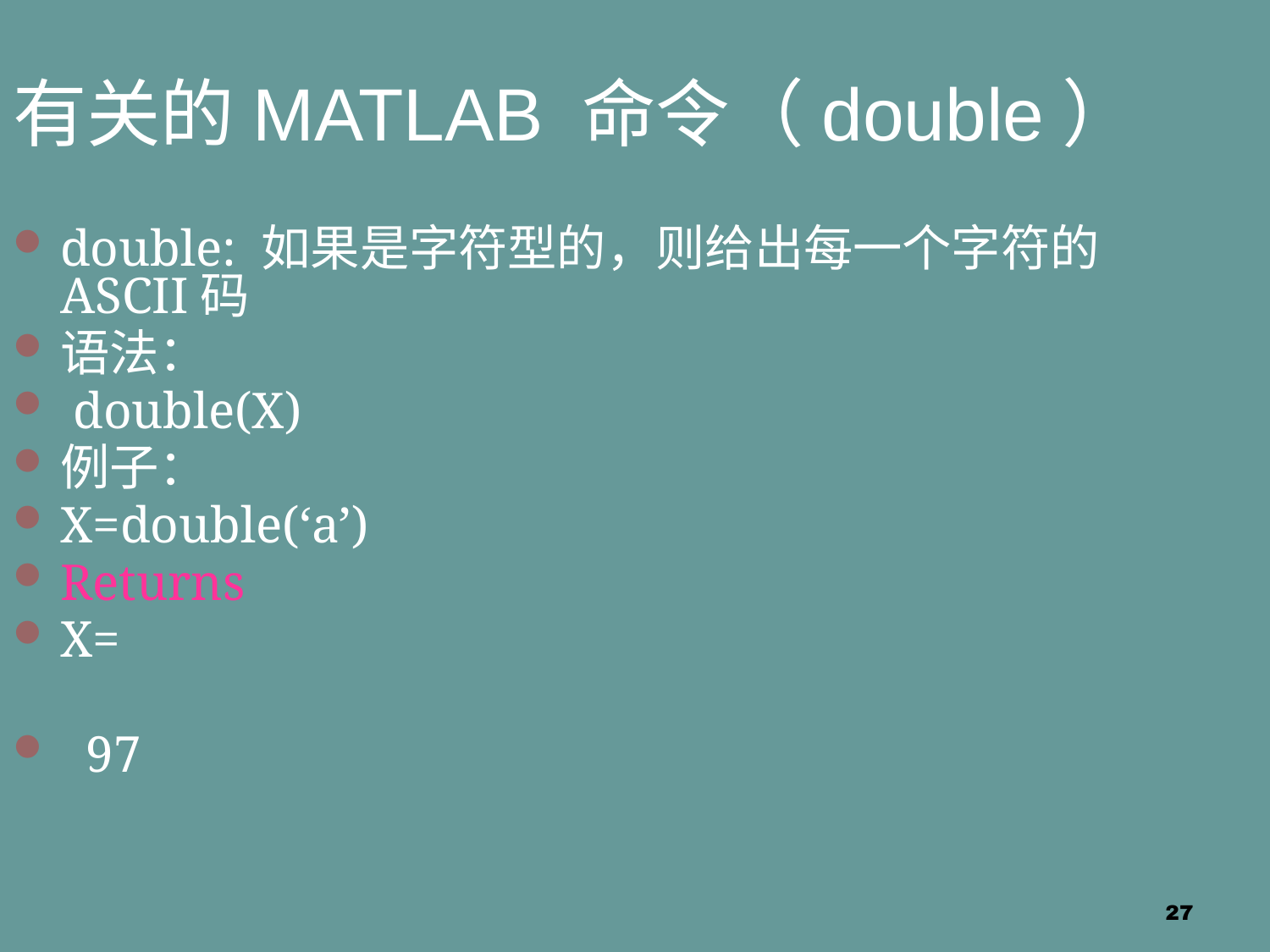

有关的MATLAB 命令（double）
double: 如果是字符型的，则给出每一个字符的ASCII码
语法：
 double(X)
例子：
X=double(‘a’)
Returns
X=

  97

27